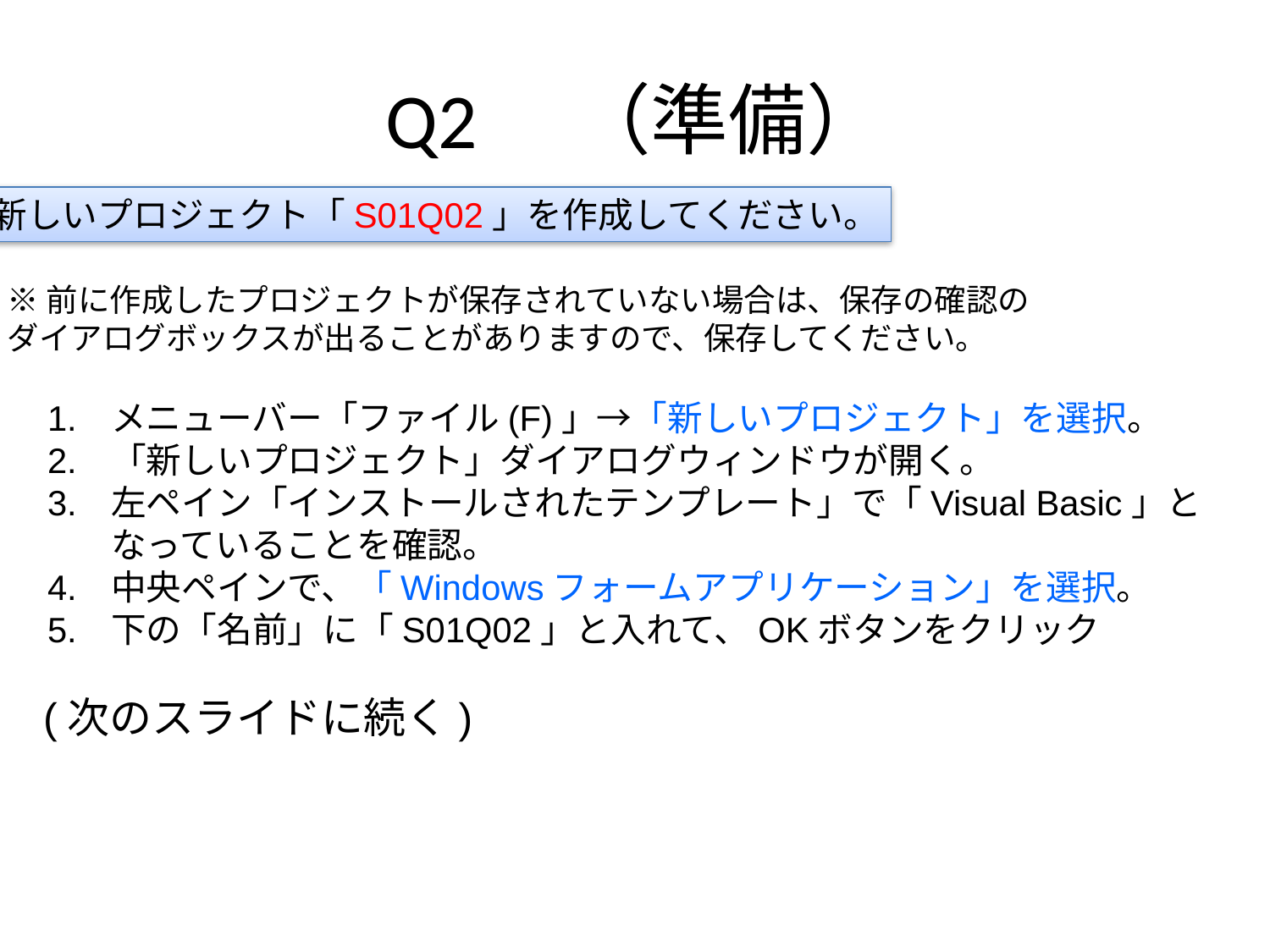

# Q2　（準備）
新しいプロジェクト「S01Q02」を作成してください。
※前に作成したプロジェクトが保存されていない場合は、保存の確認の
ダイアログボックスが出ることがありますので、保存してください。
メニューバー「ファイル(F)」→「新しいプロジェクト」を選択。
「新しいプロジェクト」ダイアログウィンドウが開く。
左ペイン「インストールされたテンプレート」で「Visual Basic」となっていることを確認。
中央ペインで、「Windowsフォームアプリケーション」を選択。
下の「名前」に「S01Q02」と入れて、OKボタンをクリック
(次のスライドに続く)